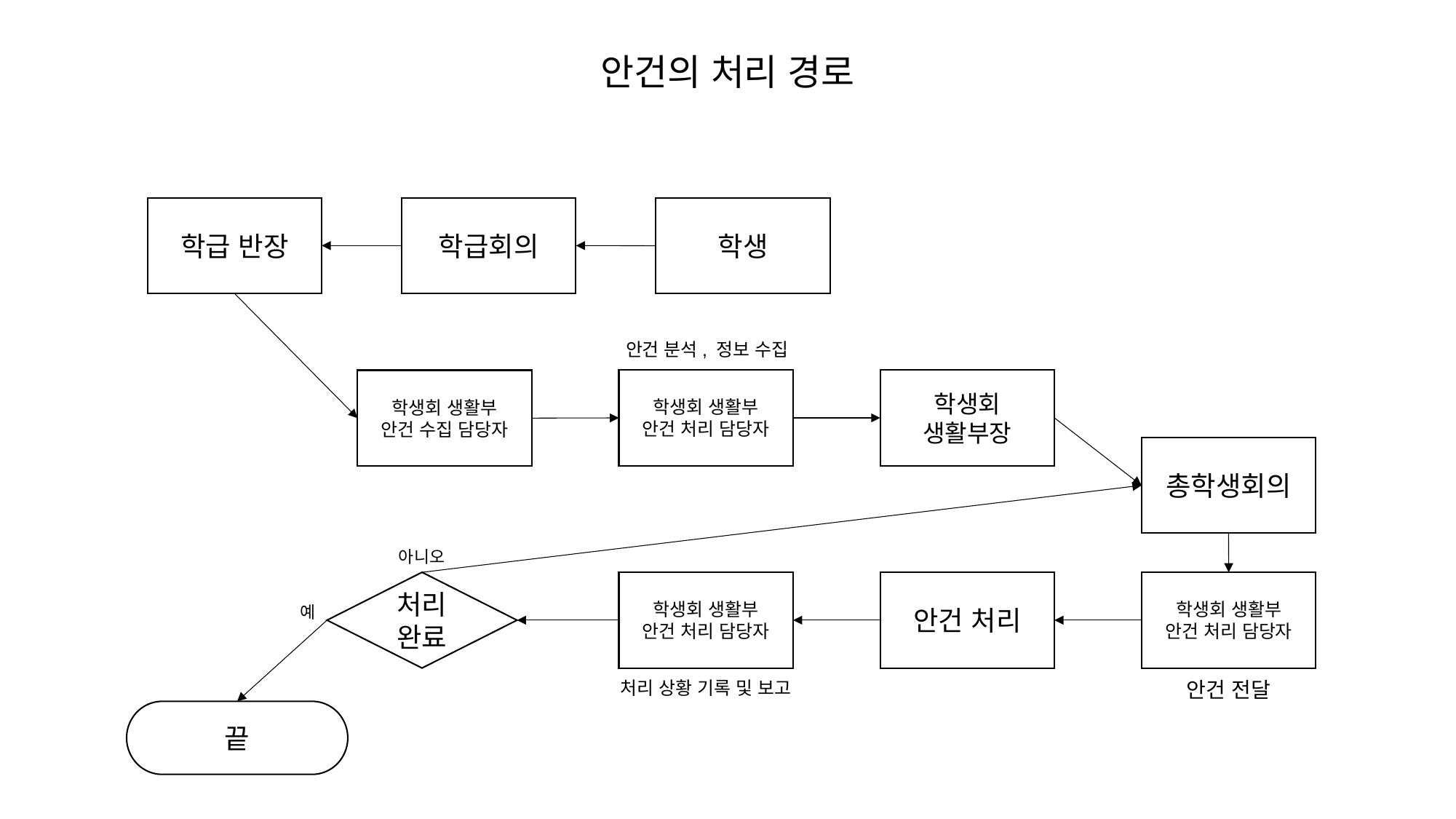

안건의 처리 경로
학급 반장
학급회의
학생
안건 분석, 정보 수집
학생회 생활부
안건 처리 담당자
학생회
생활부장
학생회 생활부
안건 수집 담당자
총학생회의
아니오
처리 완료
학생회 생활부
안건 처리 담당자
안건 처리
학생회 생활부
안건 처리 담당자
예
처리 상황 기록 및 보고
안건 전달
끝